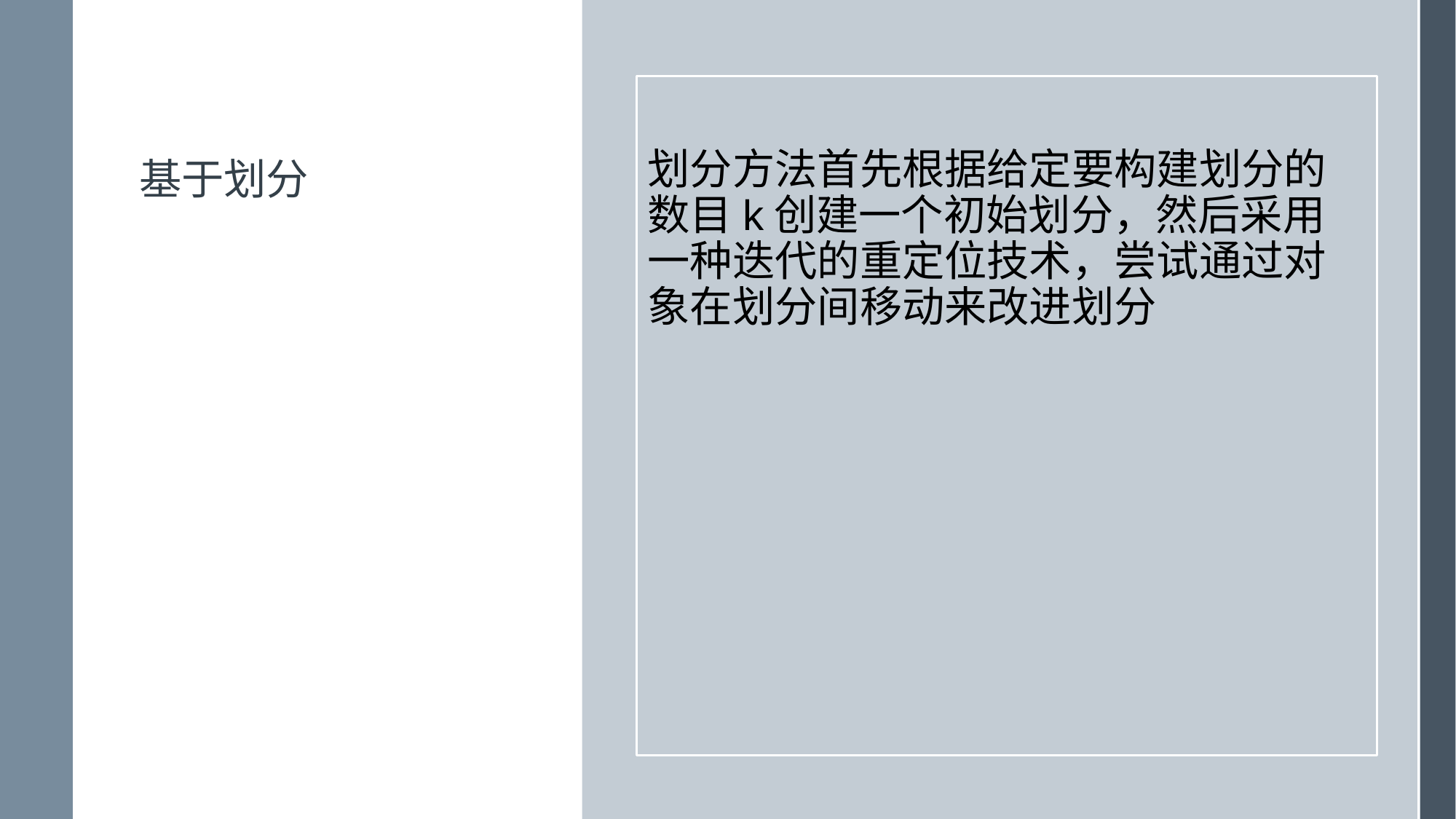

# 基于划分

划分方法首先根据给定要构建划分的数目k创建一个初始划分，然后采用一种迭代的重定位技术，尝试通过对象在划分间移动来改进划分